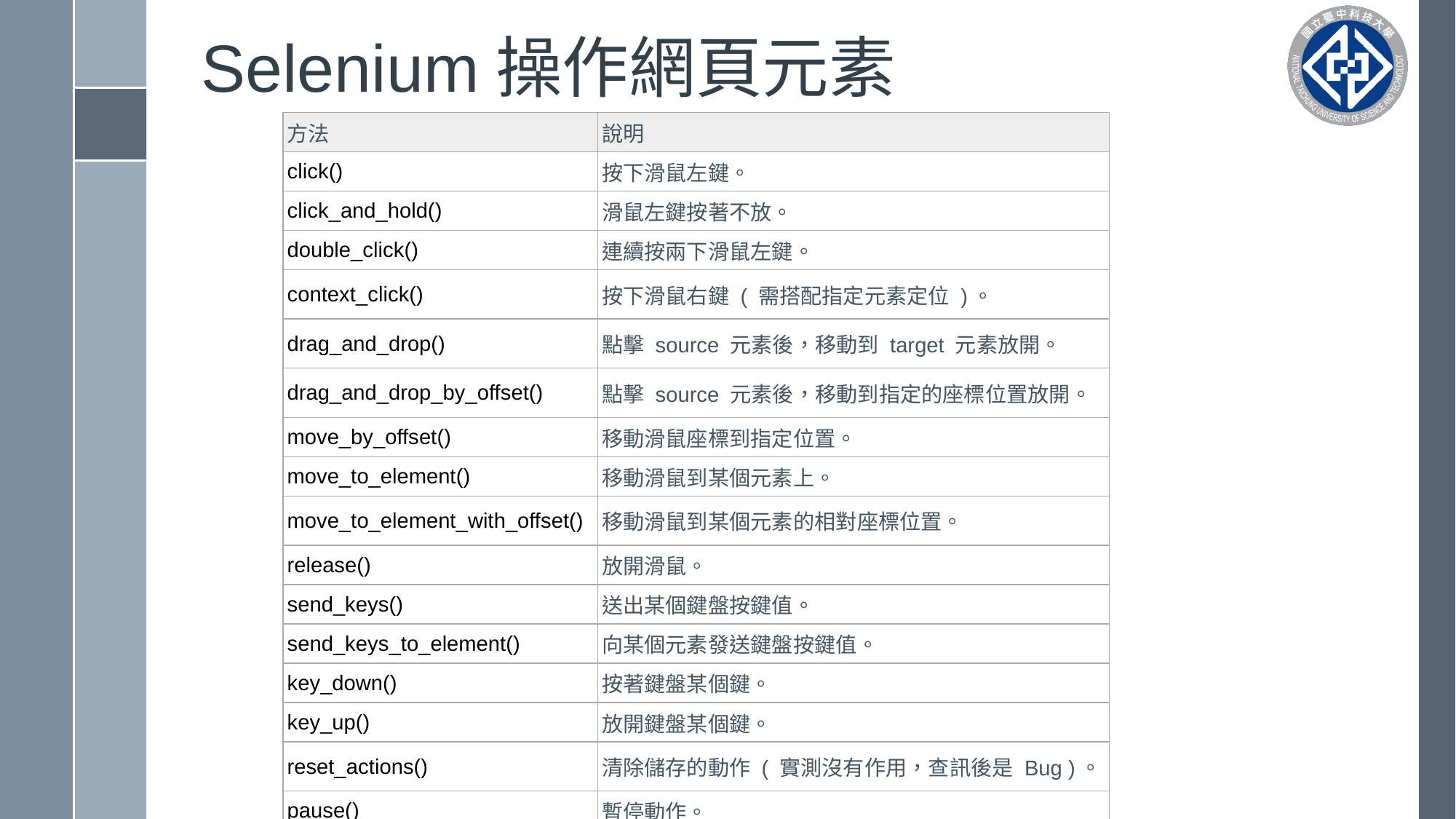

# Selenium操作網頁元素
| 方法 | 說明 |
| --- | --- |
| click() | 按下滑鼠左鍵。 |
| click\_and\_hold() | 滑鼠左鍵按著不放。 |
| double\_click() | 連續按兩下滑鼠左鍵。 |
| context\_click() | 按下滑鼠右鍵 ( 需搭配指定元素定位 )。 |
| drag\_and\_drop() | 點擊 source 元素後，移動到 target 元素放開。 |
| drag\_and\_drop\_by\_offset() | 點擊 source 元素後，移動到指定的座標位置放開。 |
| move\_by\_offset() | 移動滑鼠座標到指定位置。 |
| move\_to\_element() | 移動滑鼠到某個元素上。 |
| move\_to\_element\_with\_offset() | 移動滑鼠到某個元素的相對座標位置。 |
| release() | 放開滑鼠。 |
| send\_keys() | 送出某個鍵盤按鍵值。 |
| send\_keys\_to\_element() | 向某個元素發送鍵盤按鍵值。 |
| key\_down() | 按著鍵盤某個鍵。 |
| key\_up() | 放開鍵盤某個鍵。 |
| reset\_actions() | 清除儲存的動作 ( 實測沒有作用，查訊後是 Bug )。 |
| pause() | 暫停動作。 |
| perform() | 執行儲存的動作。 |